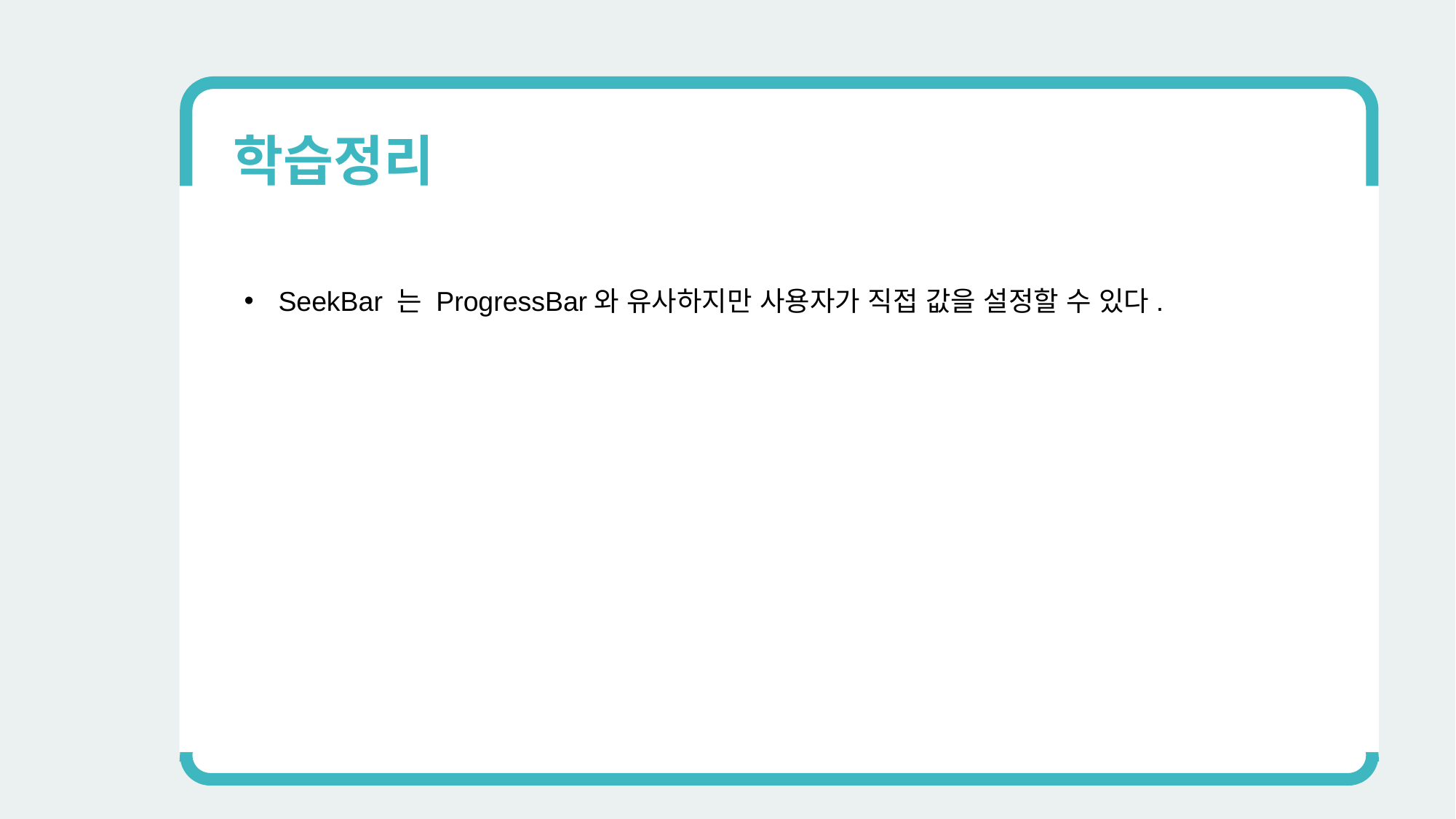

학습정리

SeekBar 는 ProgressBar와 유사하지만 사용자가 직접 값을 설정할 수 있다.